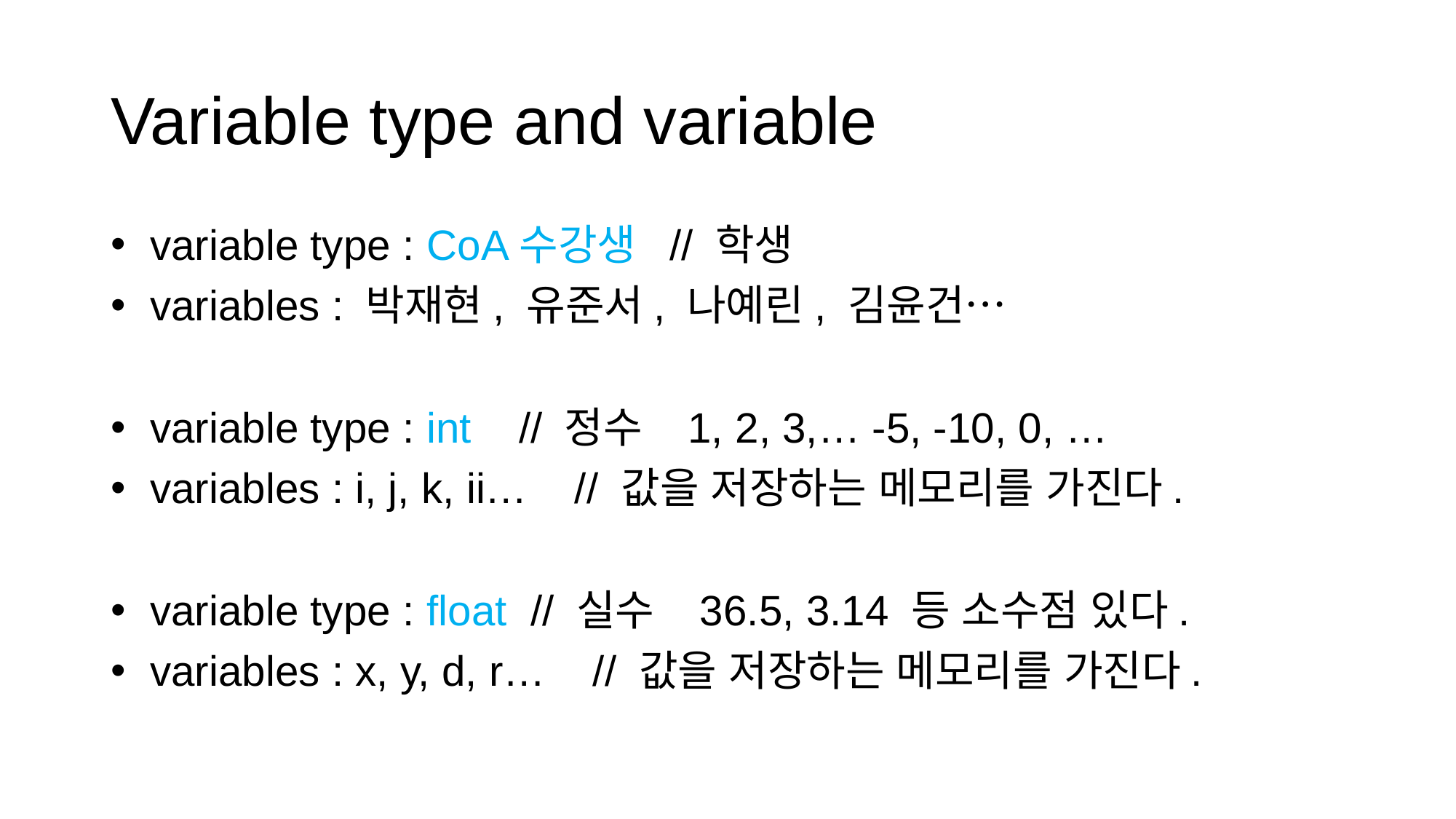

# Variable type and variable
 variable type : CoA수강생  // 학생
 variables : 박재현, 유준서, 나예린, 김윤건…

 variable type : int    // 정수   1, 2, 3,… -5, -10, 0, …
 variables : i, j, k, ii…    // 값을 저장하는 메모리를 가진다.

 variable type : float  // 실수   36.5, 3.14 등 소수점 있다.
 variables : x, y, d, r…    // 값을 저장하는 메모리를 가진다.